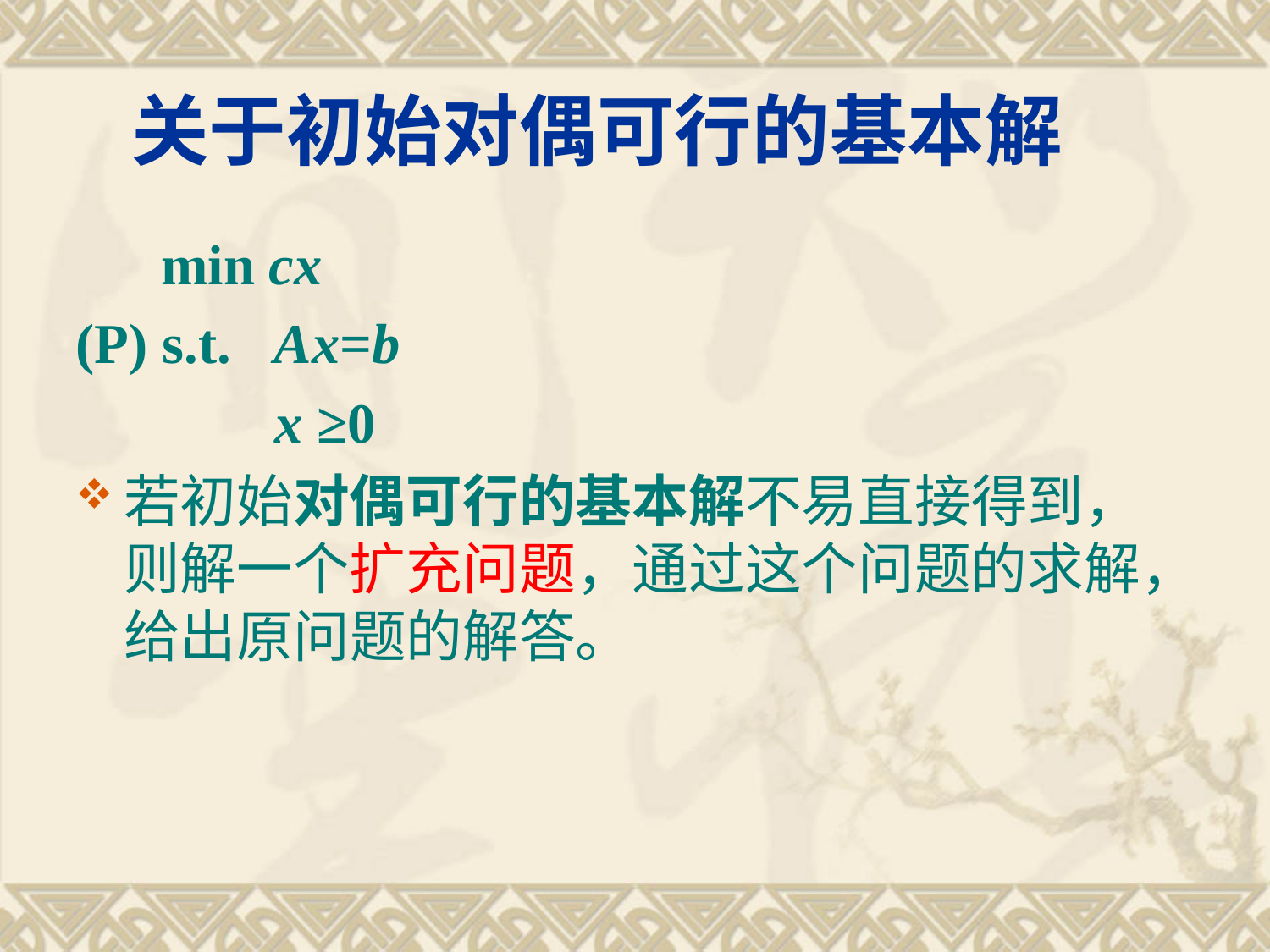

关于初始对偶可行的基本解
      min cx
(P) s.t.   Ax=b
              x ≥0
若初始对偶可行的基本解不易直接得到，则解一个扩充问题，通过这个问题的求解，给出原问题的解答。